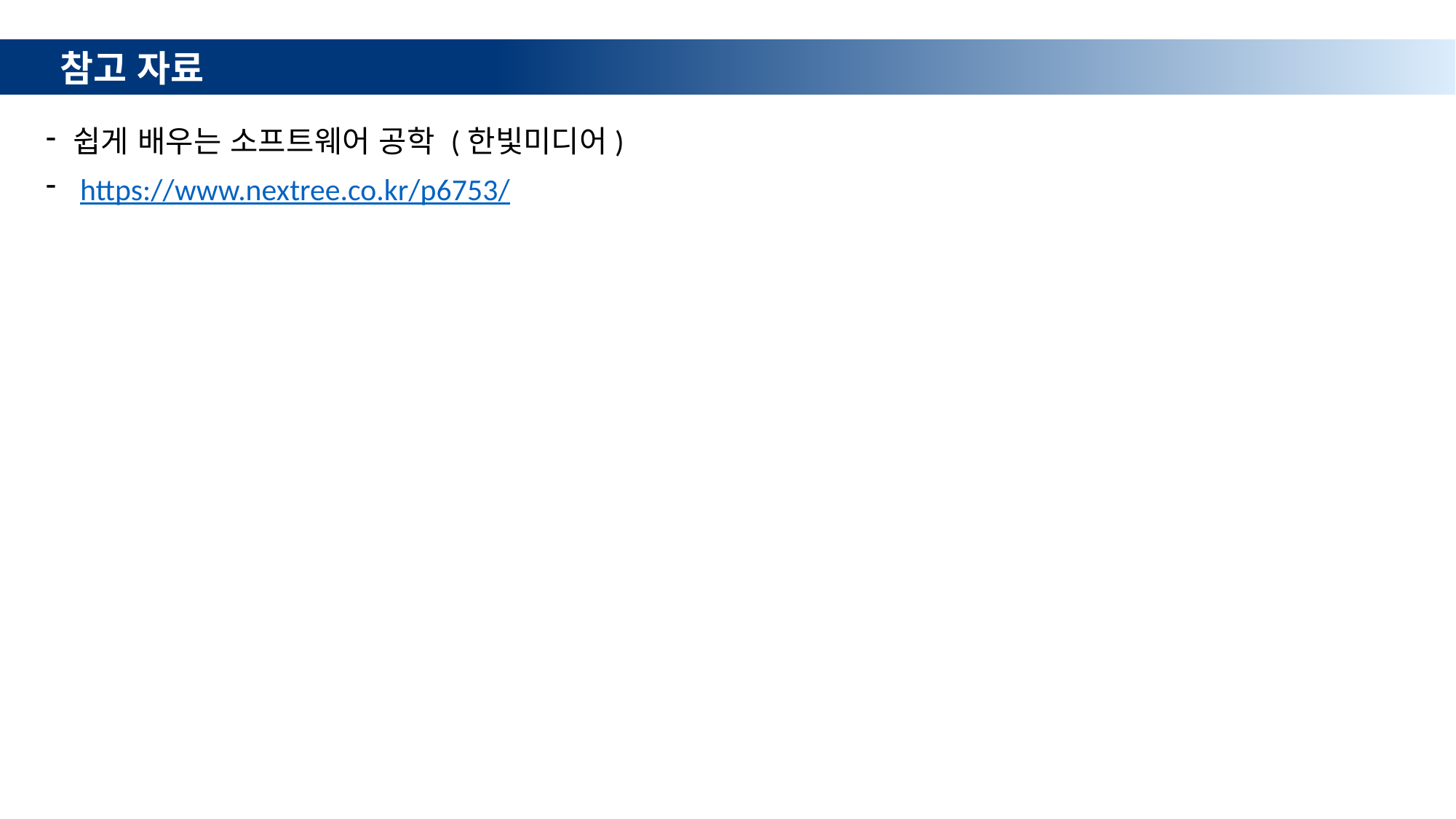

참고 자료
쉽게 배우는 소프트웨어 공학 (한빛미디어)
 https://www.nextree.co.kr/p6753/